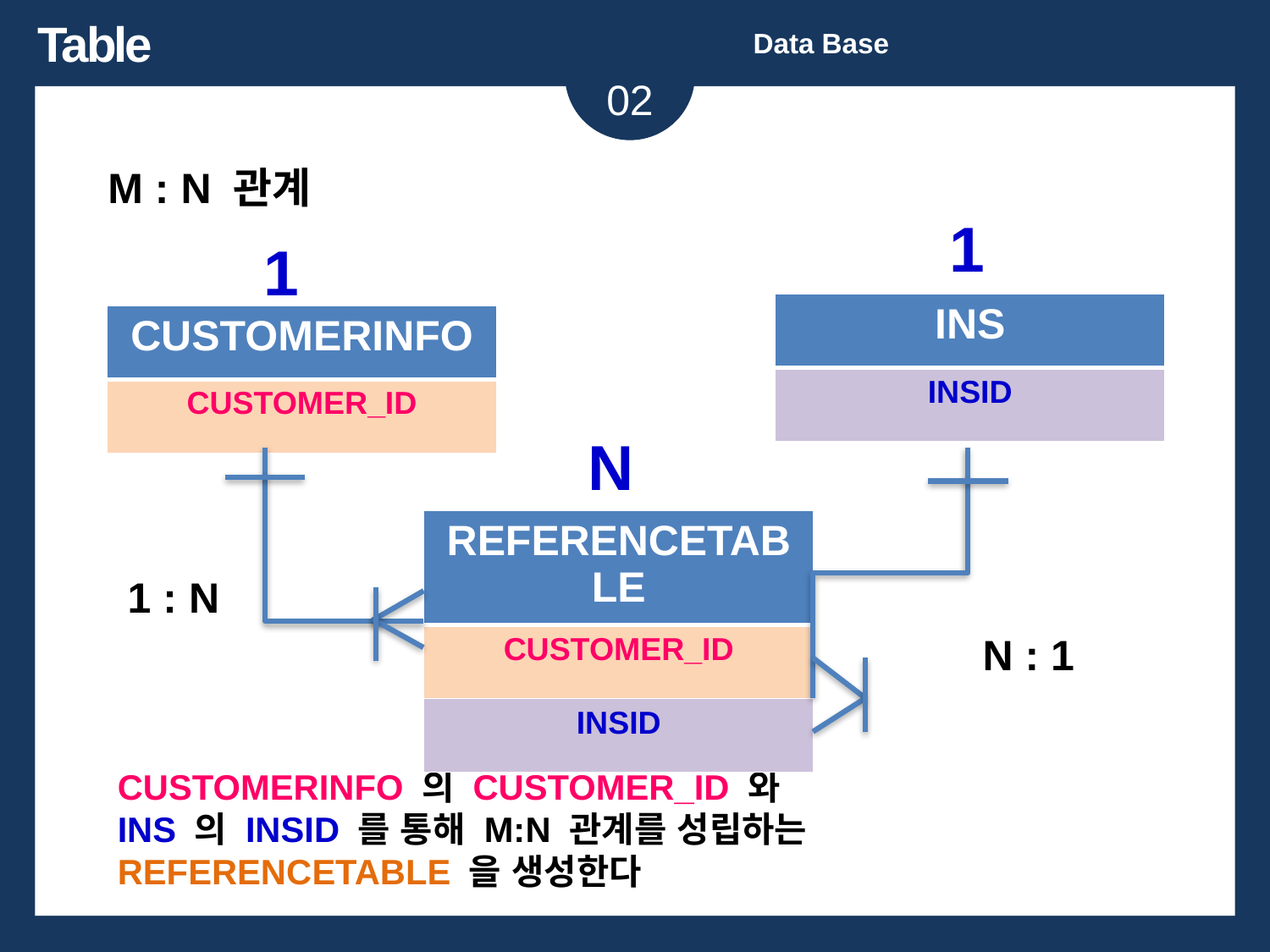

Table

Data Base
02

M : N 관계
1
1
| INS |
| --- |
| INSID |
| CUSTOMERINFO |
| --- |
| CUSTOMER\_ID |
N
| REFERENCETABLE |
| --- |
| CUSTOMER\_ID |
| INSID |
1 : N
N : 1
CUSTOMERINFO 의 CUSTOMER_ID 와
INS 의 INSID 를 통해 M:N 관계를 성립하는
REFERENCETABLE 을 생성한다